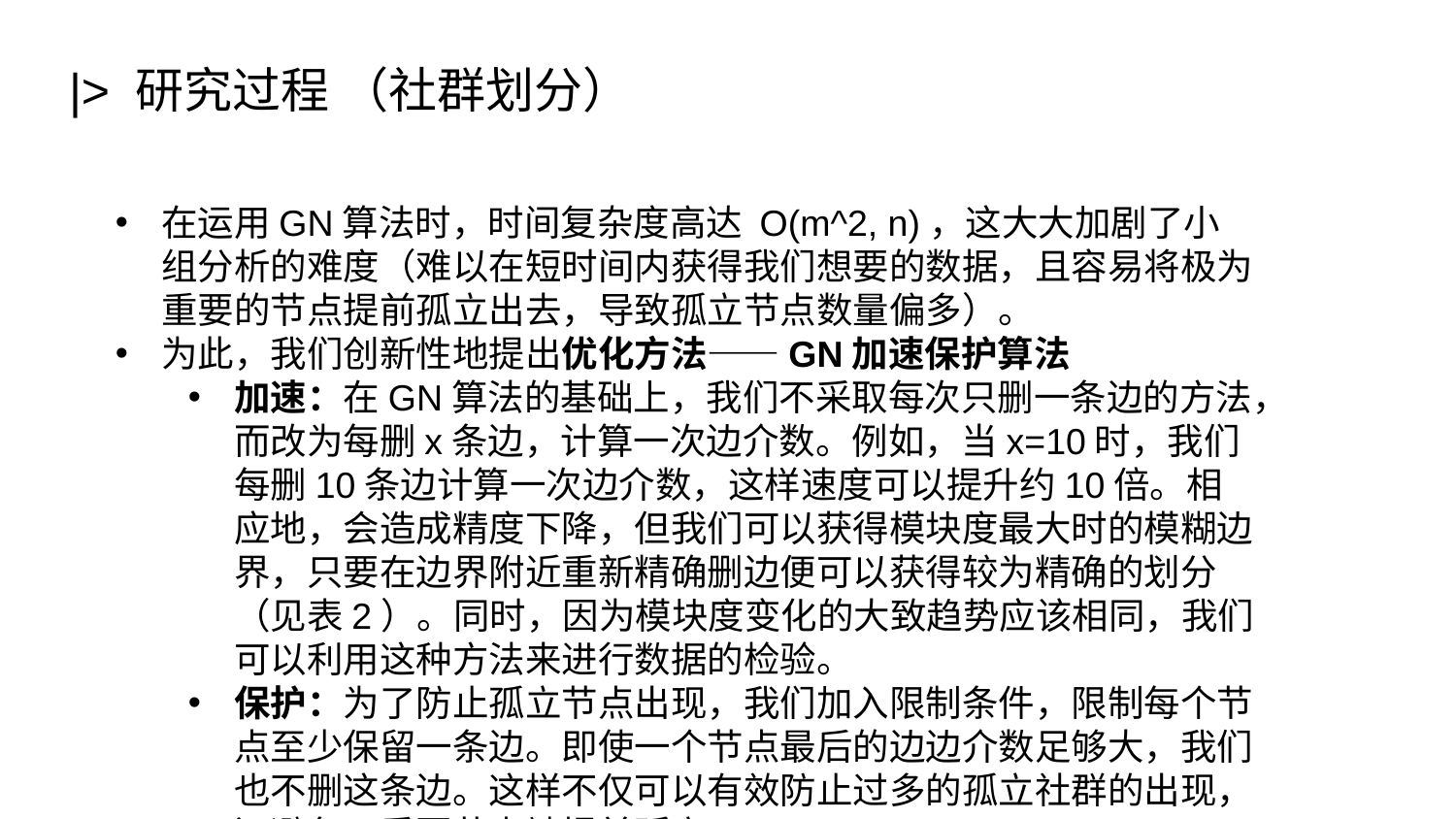

|> 研究过程 （社群划分）
在运用GN算法时，时间复杂度高达 O(m^2, n)，这大大加剧了小组分析的难度（难以在短时间内获得我们想要的数据，且容易将极为重要的节点提前孤立出去，导致孤立节点数量偏多）。
为此，我们创新性地提出优化方法——GN加速保护算法
加速：在GN算法的基础上，我们不采取每次只删一条边的方法，而改为每删x条边，计算一次边介数。例如，当x=10时，我们每删10条边计算一次边介数，这样速度可以提升约10倍。相应地，会造成精度下降，但我们可以获得模块度最大时的模糊边界，只要在边界附近重新精确删边便可以获得较为精确的划分（见表2）。同时，因为模块度变化的大致趋势应该相同，我们可以利用这种方法来进行数据的检验。
保护：为了防止孤立节点出现，我们加入限制条件，限制每个节点至少保留一条边。即使一个节点最后的边边介数足够大，我们也不删这条边。这样不仅可以有效防止过多的孤立社群的出现，还避免了重要节点被提前孤立。